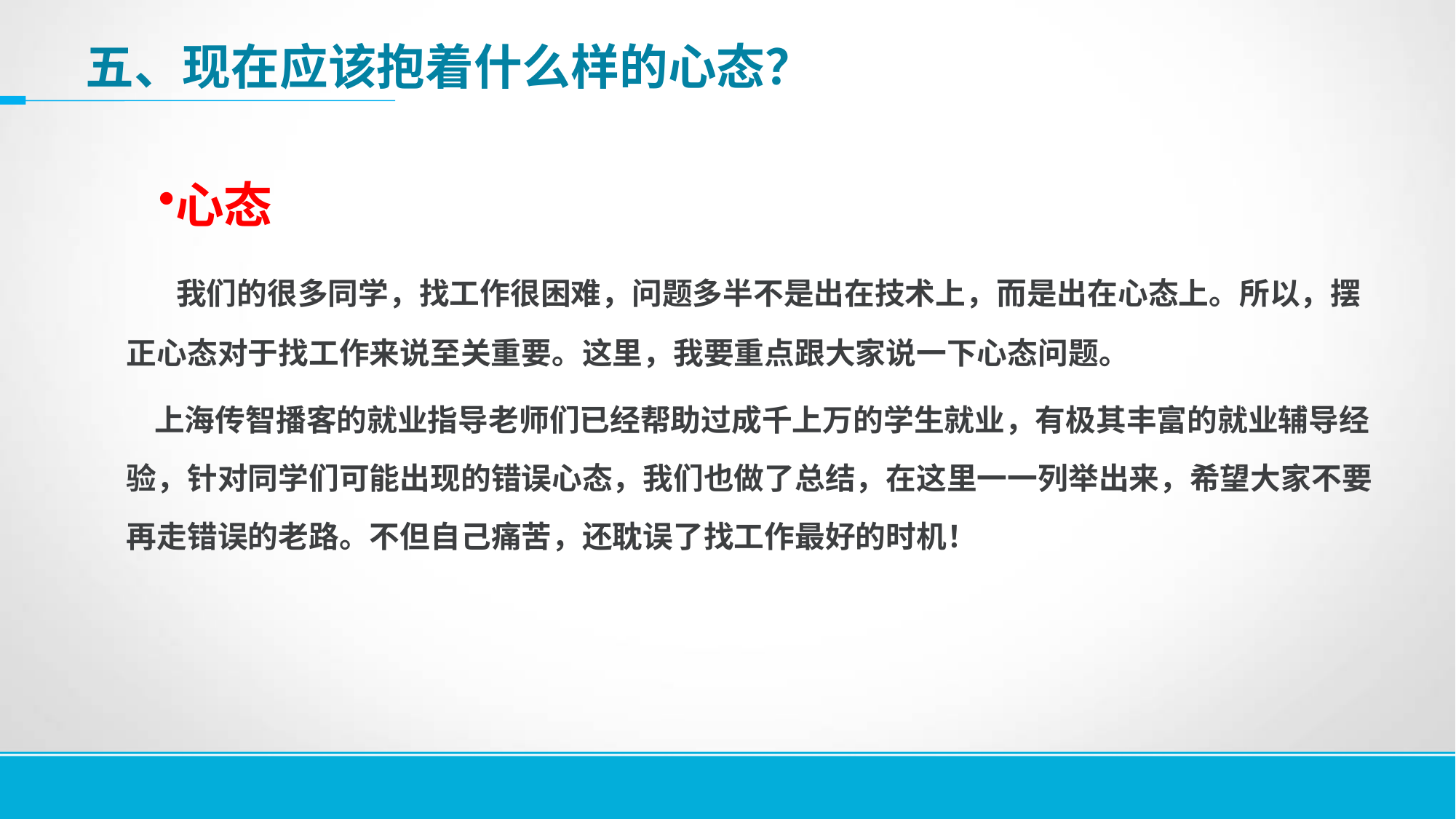

# 五、现在应该抱着什么样的心态？
心态
     我们的很多同学，找工作很困难，问题多半不是出在技术上，而是出在心态上。所以，摆正心态对于找工作来说至关重要。这里，我要重点跟大家说一下心态问题。
   上海传智播客的就业指导老师们已经帮助过成千上万的学生就业，有极其丰富的就业辅导经验，针对同学们可能出现的错误心态，我们也做了总结，在这里一一列举出来，希望大家不要再走错误的老路。不但自己痛苦，还耽误了找工作最好的时机！